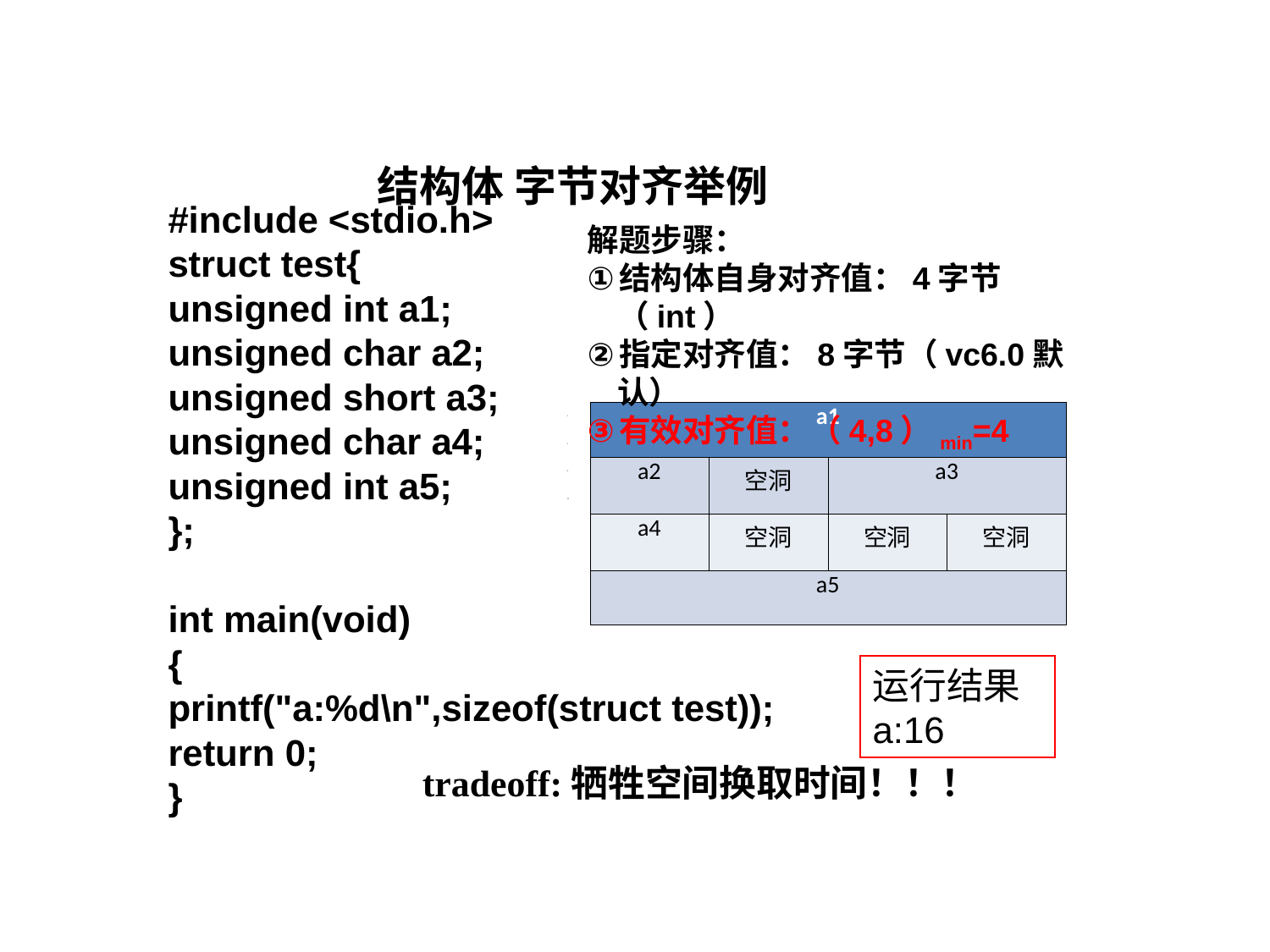

结构体 字节对齐举例
#include <stdio.h>
struct test{
unsigned int a1;
unsigned char a2;
unsigned short a3;
unsigned char a4;
unsigned int a5;
};

int main(void)
{
printf("a:%d\n",sizeof(struct test));
return 0;
}
解题步骤：
结构体自身对齐值：4字节（int）
指定对齐值：8字节（vc6.0默认）
有效对齐值：（4,8）min=4

| a1 |  |  |  |
| --- | --- | --- | --- |
| a2 | 空洞 | a3 |  |
| a4 | 空洞 | 空洞 | 空洞 |
| a5 |  |  |  |
0

4

8

12
运行结果
a:16
tradeoff:牺牲空间换取时间！！！